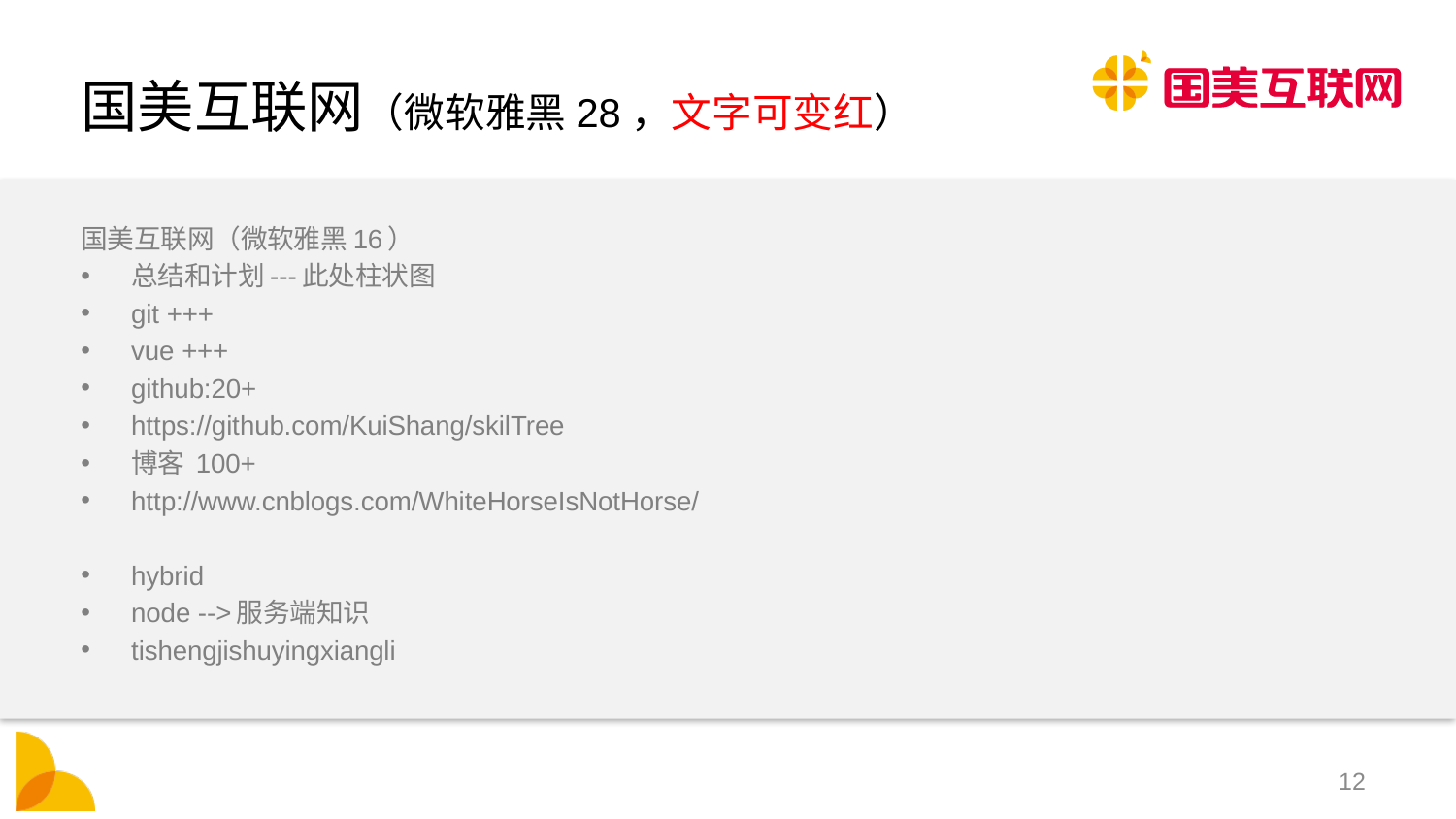

# 国美互联网（微软雅黑28，文字可变红）
国美互联网（微软雅黑16）
总结和计划---此处柱状图
git +++
vue +++
github:20+
https://github.com/KuiShang/skilTree
博客 100+
http://www.cnblogs.com/WhiteHorseIsNotHorse/

hybrid
node -->服务端知识
tishengjishuyingxiangli
12